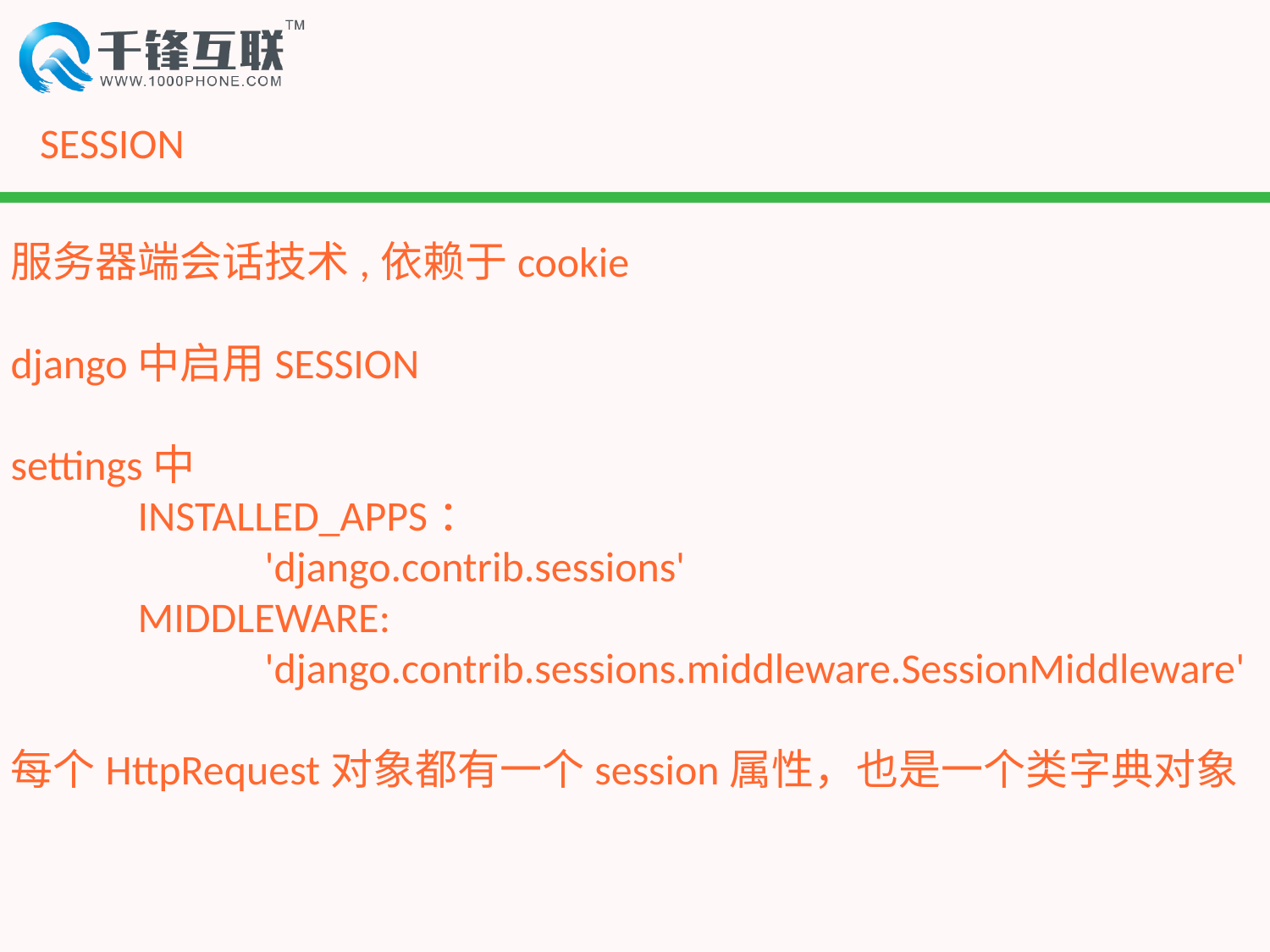

# SESSION
服务器端会话技术,依赖于cookie

django中启用SESSION

settings中
	INSTALLED_APPS：
		'django.contrib.sessions'
	MIDDLEWARE:
		'django.contrib.sessions.middleware.SessionMiddleware'

每个HttpRequest对象都有一个session属性，也是一个类字典对象